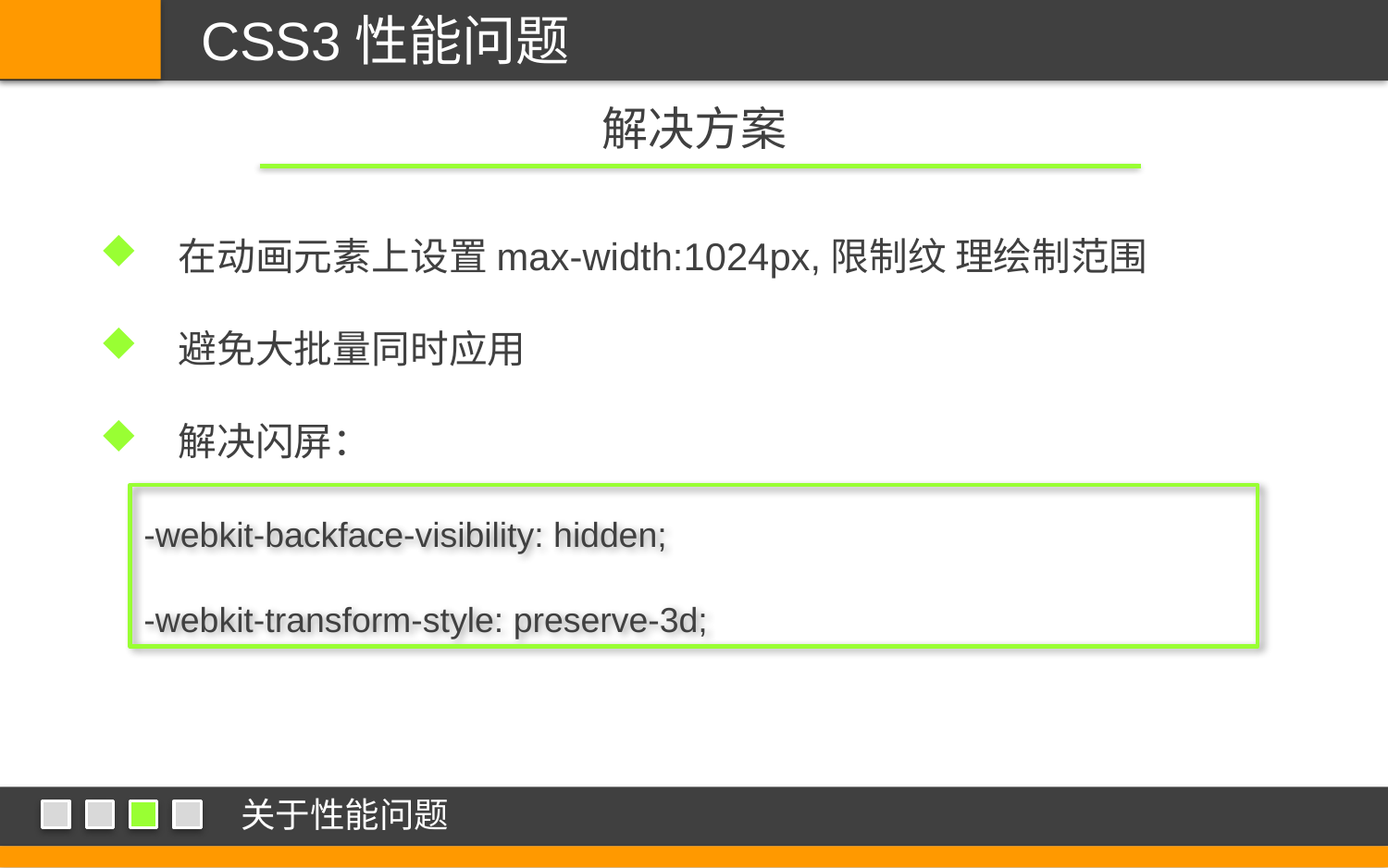

CSS3性能问题
解决方案
  在动画元素上设置max-width:1024px,限制纹 理绘制范围
  避免大批量同时应用
  解决闪屏：
-webkit-backface-visibility: hidden;
-webkit-transform-style: preserve-3d;
关于性能问题